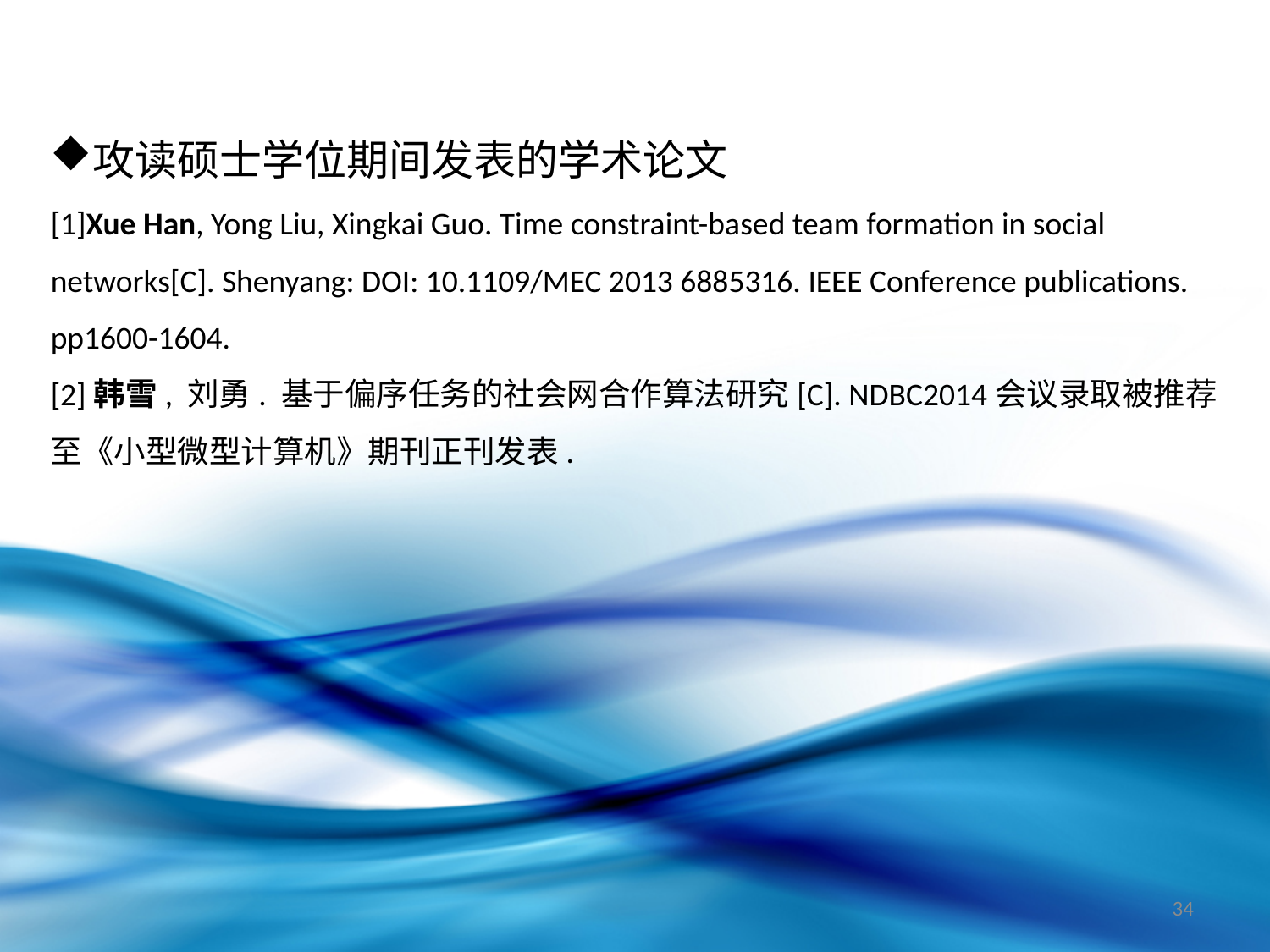

攻读硕士学位期间发表的学术论文
[1]Xue Han, Yong Liu, Xingkai Guo. Time constraint-based team formation in social networks[C]. Shenyang: DOI: 10.1109/MEC 2013 6885316. IEEE Conference publications. pp1600-1604.
[2]韩雪, 刘勇. 基于偏序任务的社会网合作算法研究[C]. NDBC2014会议录取被推荐至《小型微型计算机》期刊正刊发表.
34